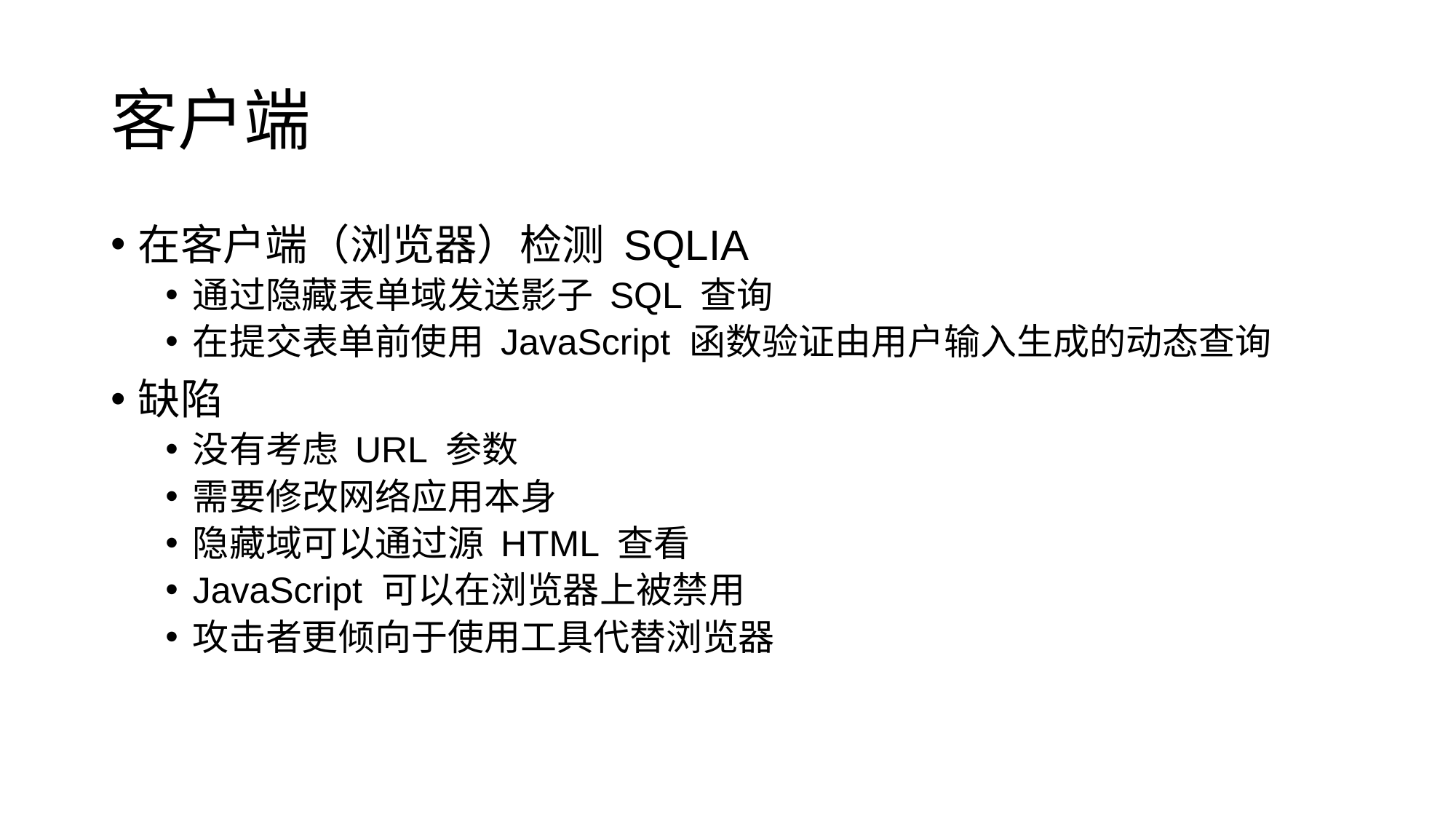

# 客户端
在客户端（浏览器）检测 SQLIA
通过隐藏表单域发送影子 SQL 查询
在提交表单前使用 JavaScript 函数验证由用户输入生成的动态查询
缺陷
没有考虑 URL 参数
需要修改网络应用本身
隐藏域可以通过源 HTML 查看
JavaScript 可以在浏览器上被禁用
攻击者更倾向于使用工具代替浏览器